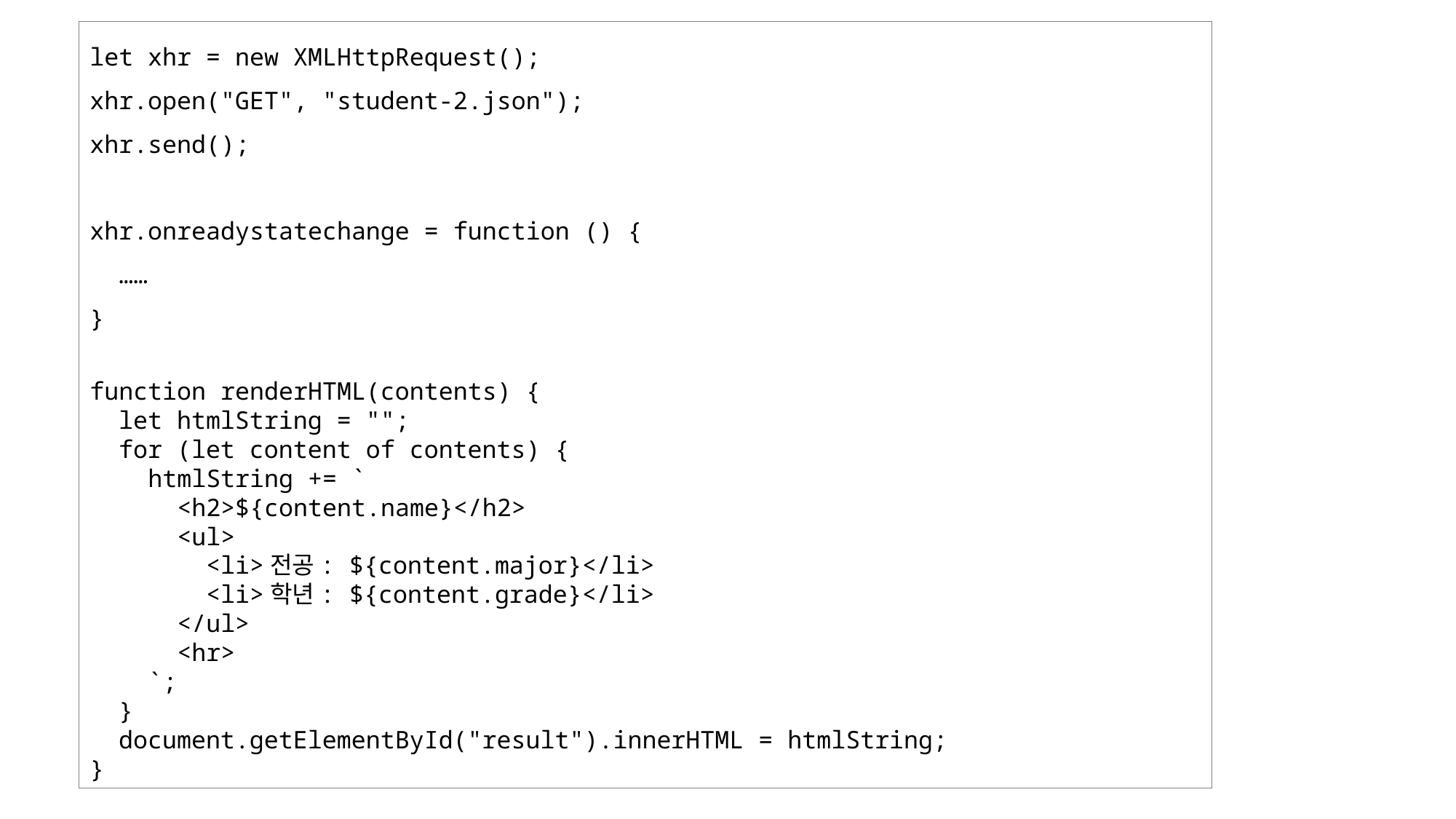

let xhr = new XMLHttpRequest();
xhr.open("GET", "student-2.json");
xhr.send();

xhr.onreadystatechange = function () {
  ……
}

function renderHTML(contents) {
  let htmlString = "";
  for (let content of contents) {
    htmlString += `
      <h2>${content.name}</h2>
      <ul>
        <li>전공: ${content.major}</li>
        <li>학년: ${content.grade}</li>
      </ul>
      <hr>
    `;
  }
  document.getElementById("result").innerHTML = htmlString;
}